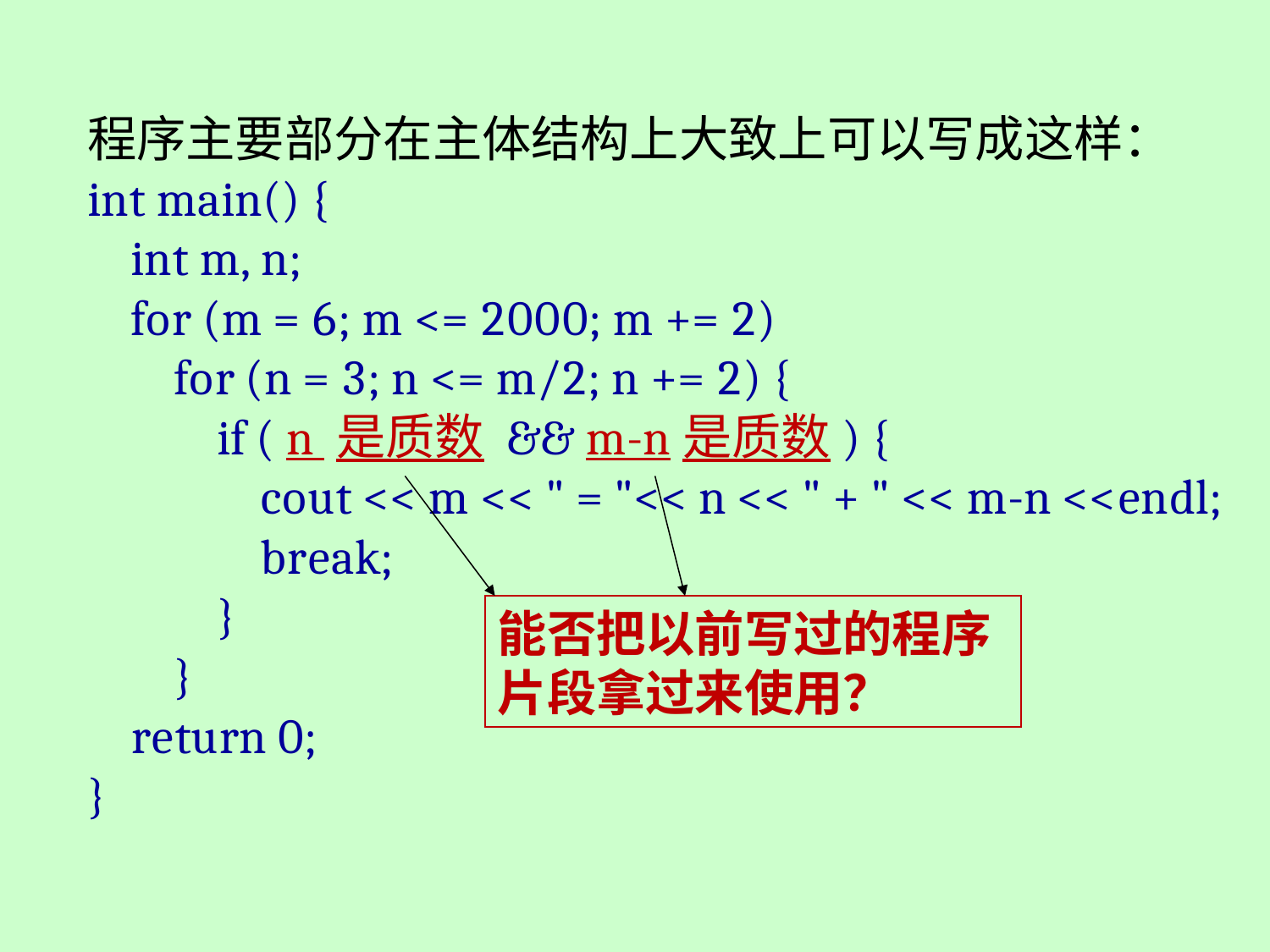

程序主要部分在主体结构上大致上可以写成这样：
int main() {
    int m, n;
    for (m = 6; m <= 2000; m += 2)
        for (n = 3; n <= m/2; n += 2) {
            if ( n 是质数 && m-n是质数) {
                cout << m << " = "<< n << " + " << m-n <<endl;
                break;
            }
        }
    return 0;
}

能否把以前写过的程序片段拿过来使用？
8